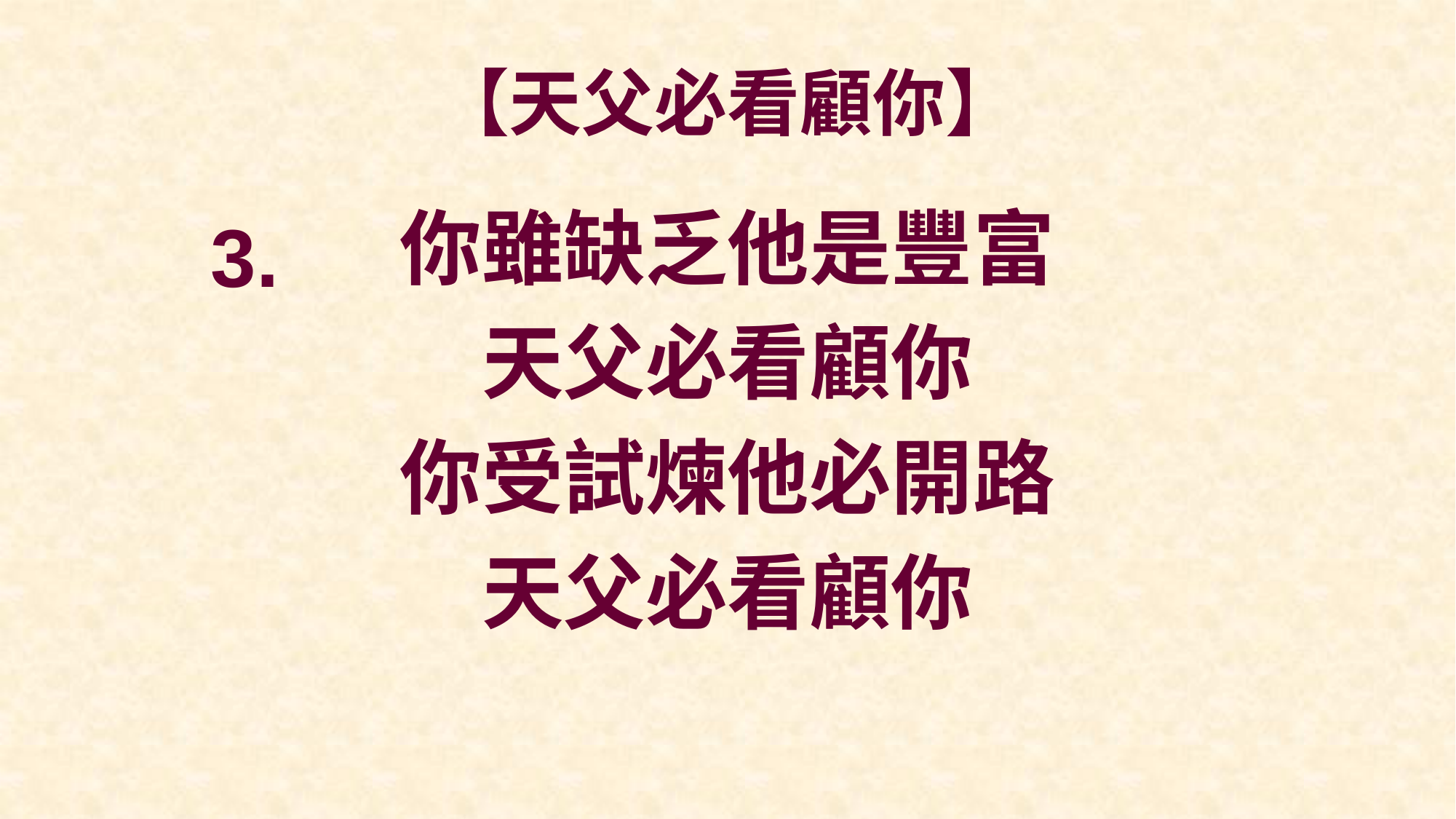

# 【天父必看顧你】
你雖缺乏他是豐富
天父必看顧你
你受試煉他必開路
天父必看顧你
3.